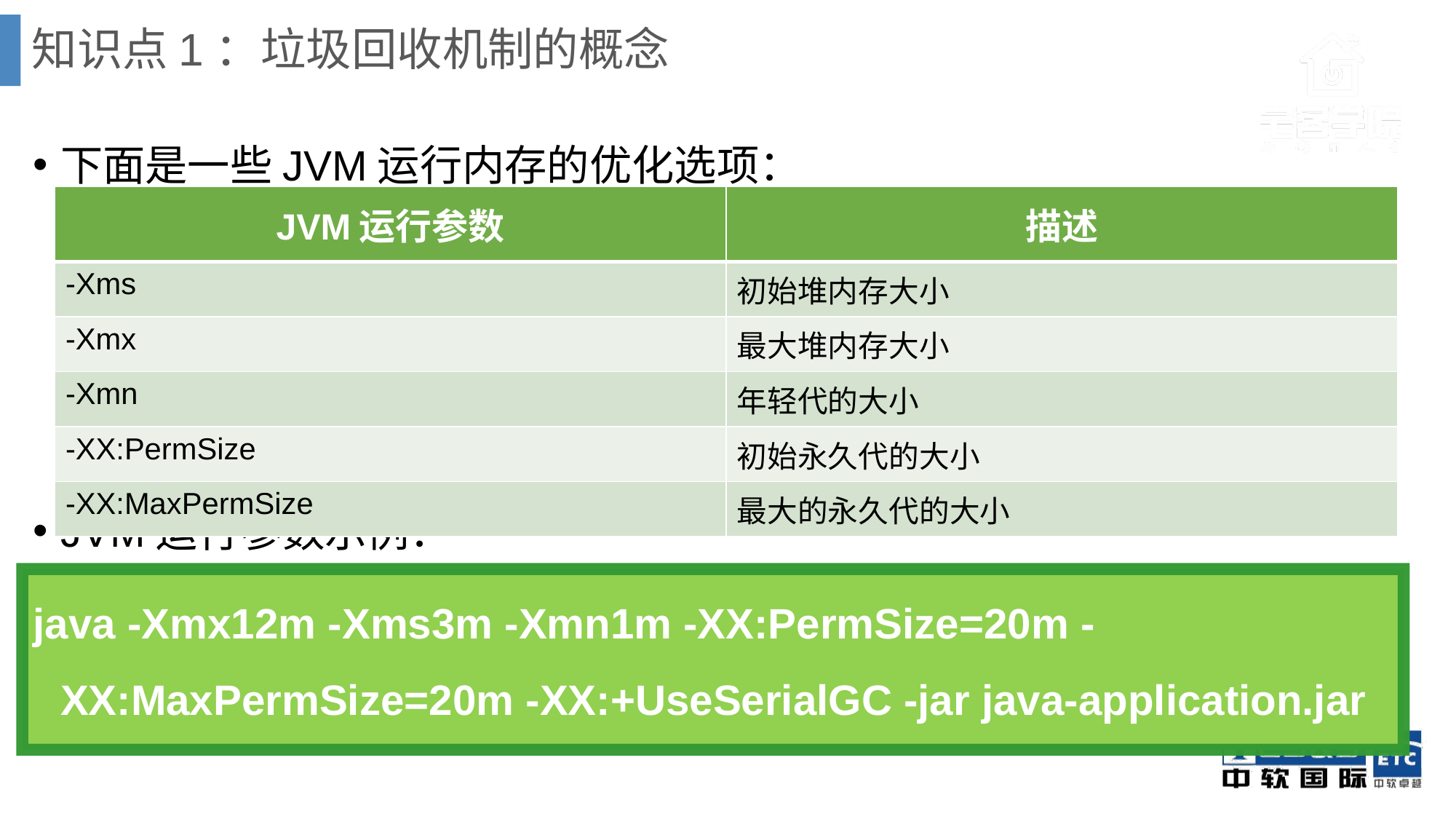

# 知识点1：垃圾回收机制的概念
下面是一些JVM运行内存的优化选项：

JVM运行参数示例：
java -Xmx12m -Xms3m -Xmn1m -XX:PermSize=20m -XX:MaxPermSize=20m -XX:+UseSerialGC -jar java-application.jar

| JVM运行参数 | 描述 |
| --- | --- |
| -Xms | 初始堆内存大小 |
| -Xmx | 最大堆内存大小 |
| -Xmn | 年轻代的大小 |
| -XX:PermSize | 初始永久代的大小 |
| -XX:MaxPermSize | 最大的永久代的大小 |